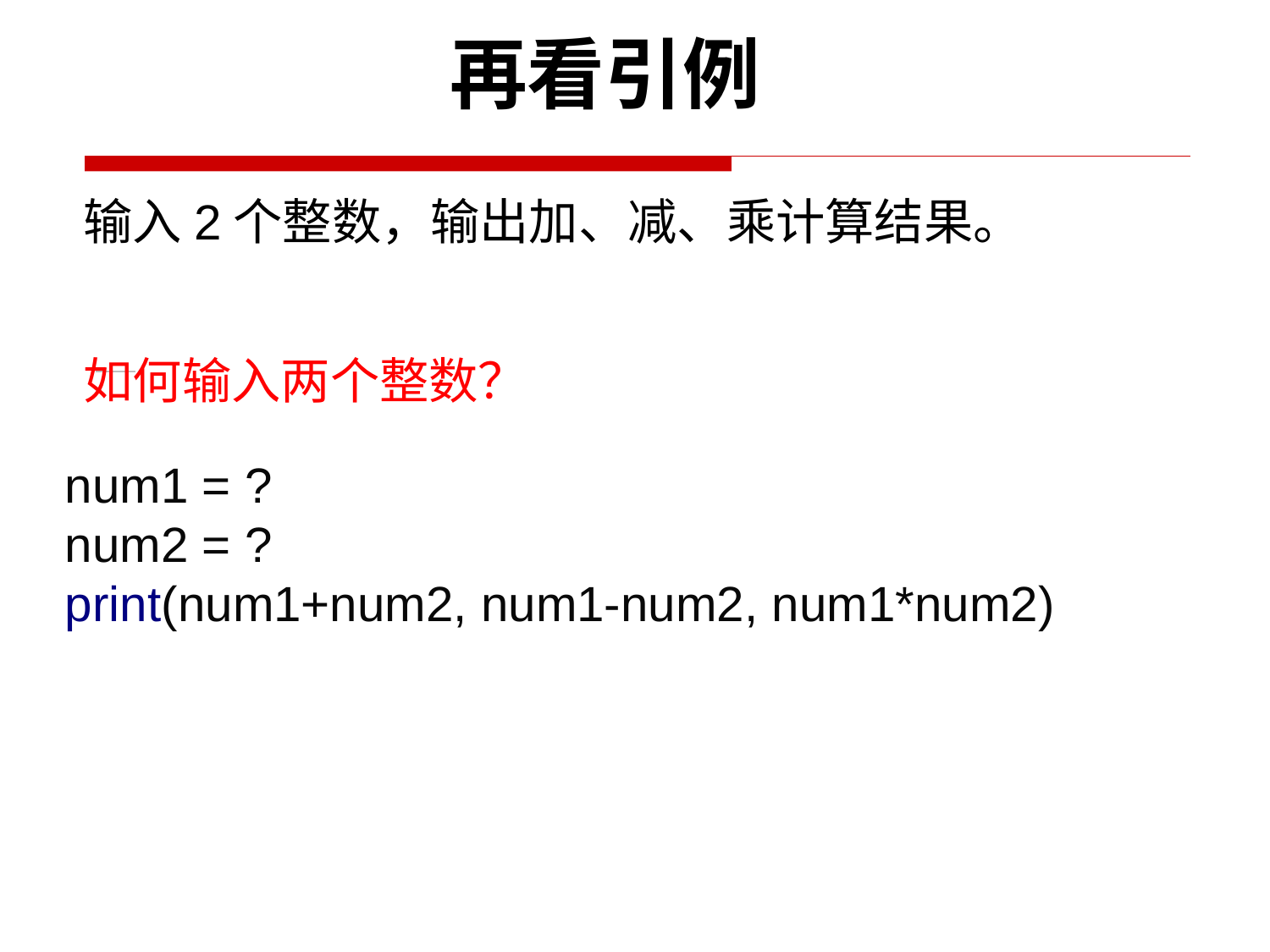

再看引例
输入2个整数，输出加、减、乘计算结果。
如何输入两个整数？

num1 = ?
num2 = ?
print(num1+num2, num1-num2, num1*num2)